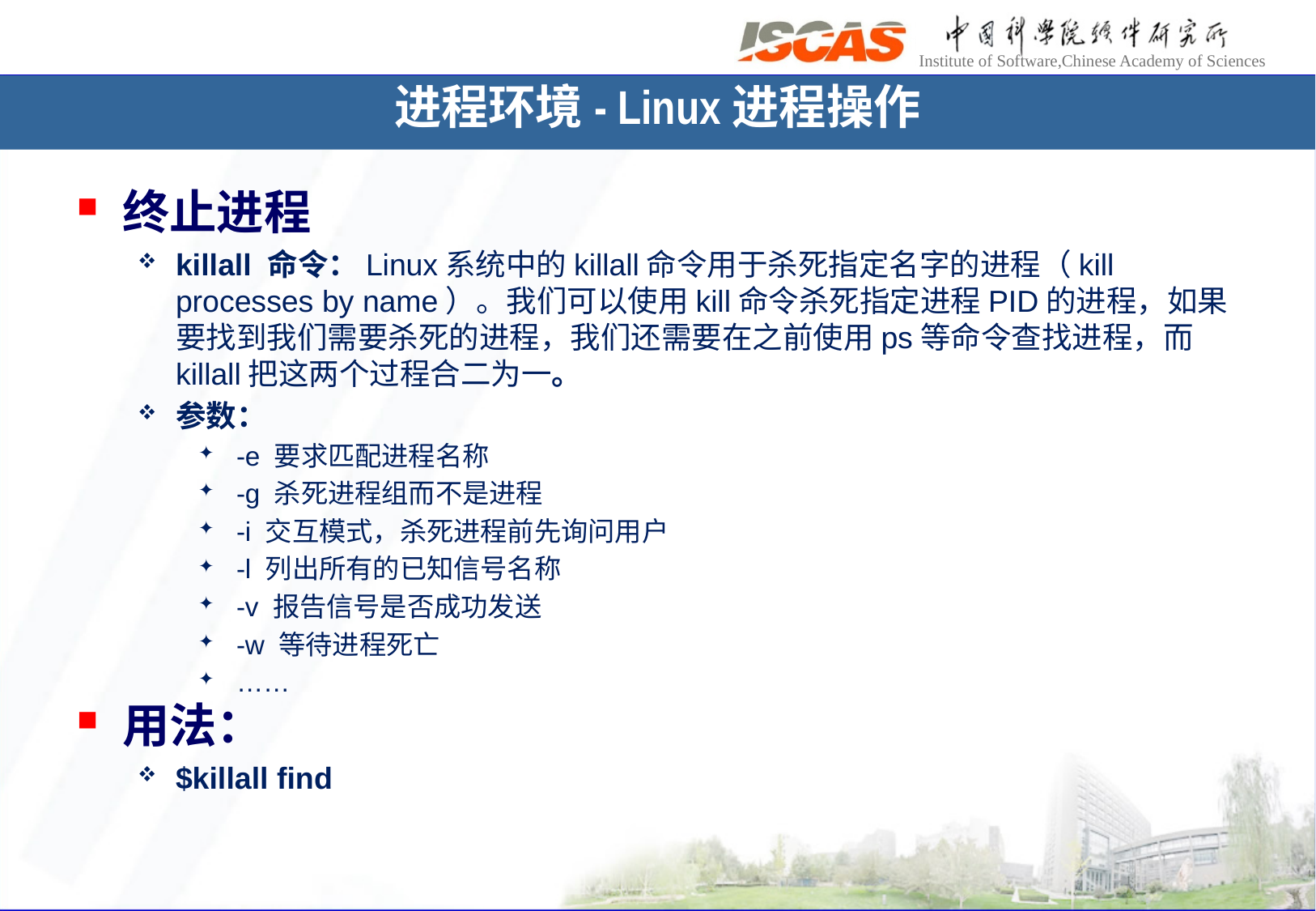

进程环境- Linux进程操作
终止进程
killall 命令：Linux系统中的killall命令用于杀死指定名字的进程（kill processes by name）。我们可以使用kill命令杀死指定进程PID的进程，如果要找到我们需要杀死的进程，我们还需要在之前使用ps等命令查找进程，而killall把这两个过程合二为一。
参数：
-e 要求匹配进程名称
-g 杀死进程组而不是进程
-i 交互模式，杀死进程前先询问用户
-l 列出所有的已知信号名称
-v 报告信号是否成功发送
-w 等待进程死亡
……
用法：
$killall find